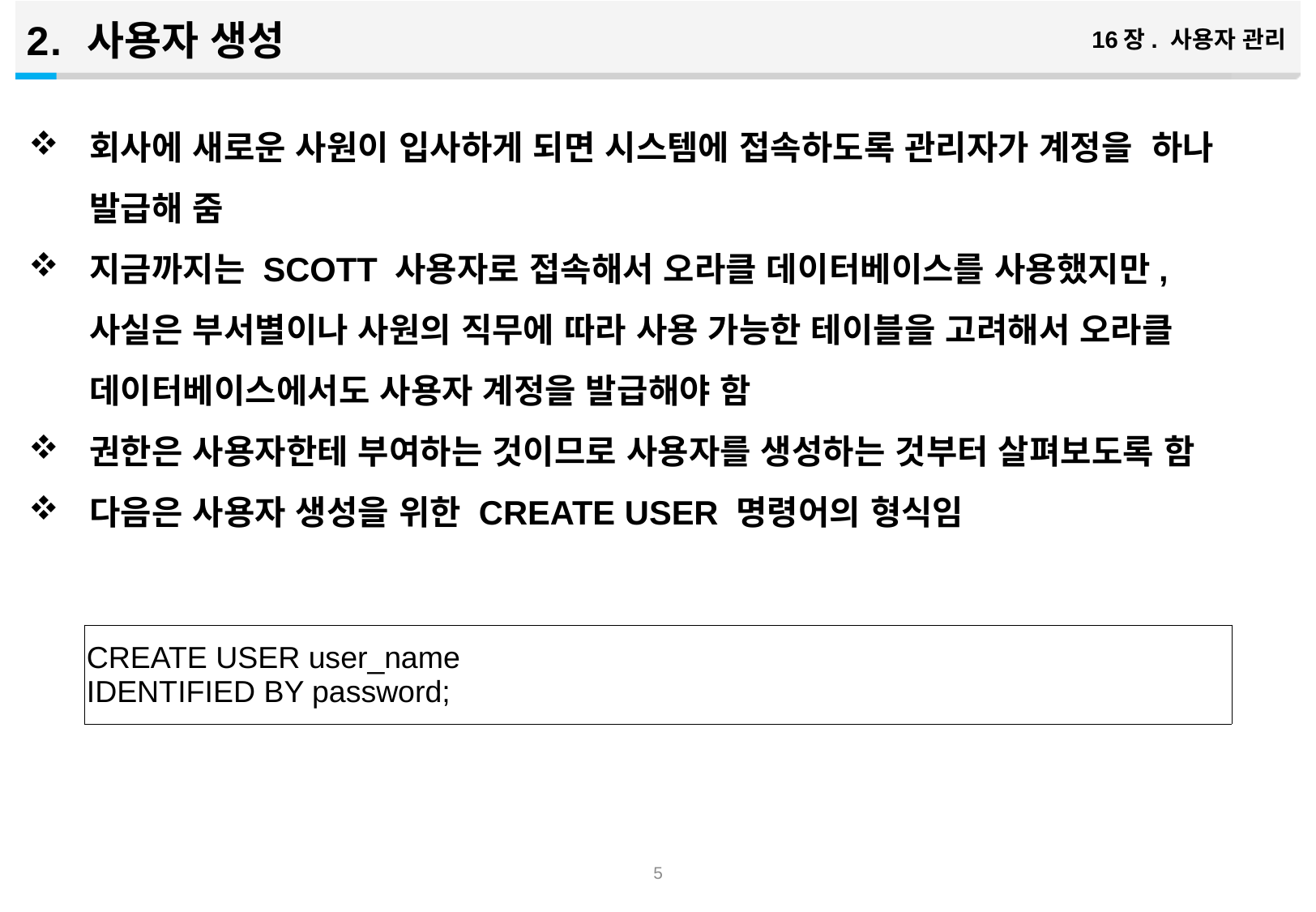

사용자 생성
16장. 사용자 관리
회사에 새로운 사원이 입사하게 되면 시스템에 접속하도록 관리자가 계정을  하나 발급해 줌
지금까지는 SCOTT 사용자로 접속해서 오라클 데이터베이스를 사용했지만,       사실은 부서별이나 사원의 직무에 따라 사용 가능한 테이블을 고려해서 오라클 데이터베이스에서도 사용자 계정을 발급해야 함
권한은 사용자한테 부여하는 것이므로 사용자를 생성하는 것부터 살펴보도록 함
다음은 사용자 생성을 위한 CREATE USER 명령어의 형식임

| CREATE USER user\_name IDENTIFIED BY password; |
| --- |
5